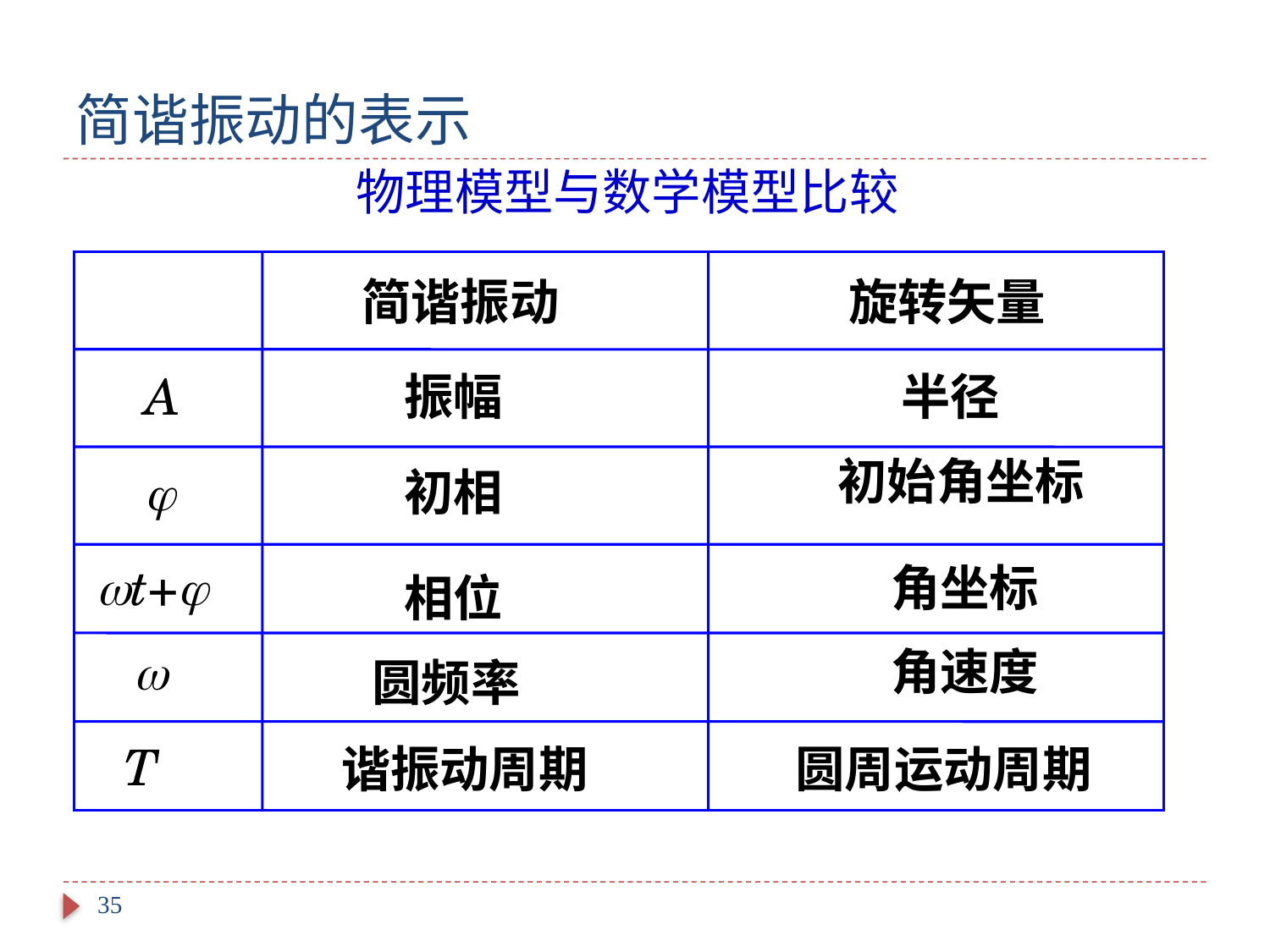

简谐振动的表示
物理模型与数学模型比较

简谐振动
旋转矢量
A
振幅
半径
初始角坐标
ϕ
初相
ωt+ϕ
角坐标
相位
ω
角速度
圆频率
T
谐振动周期
圆周运动周期
35